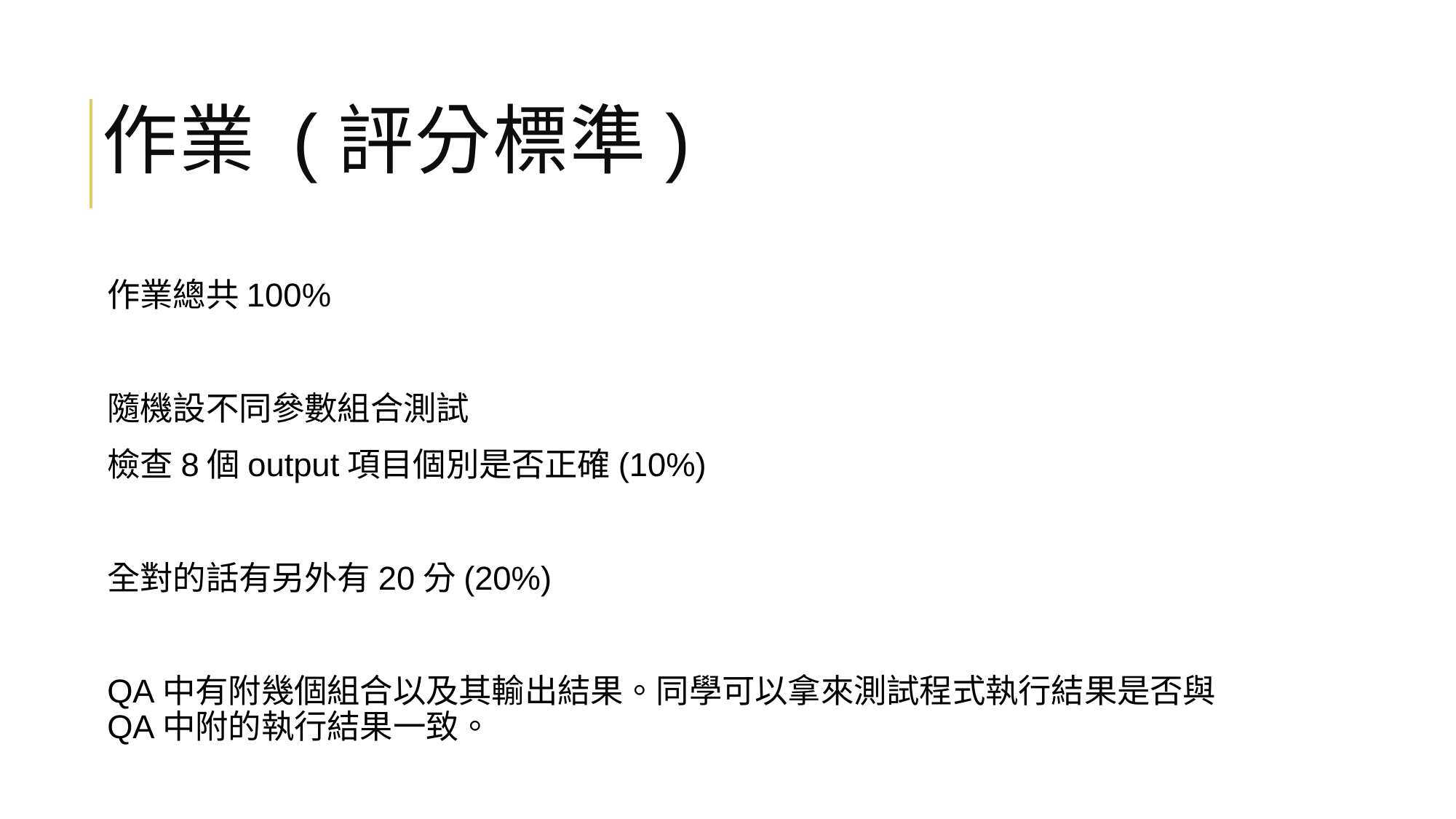

# 作業 (評分標準)
作業總共100%

隨機設不同參數組合測試
檢查8個output項目個別是否正確(10%)

全對的話有另外有20分(20%)

QA中有附幾個組合以及其輸出結果。同學可以拿來測試程式執行結果是否與QA中附的執行結果一致。